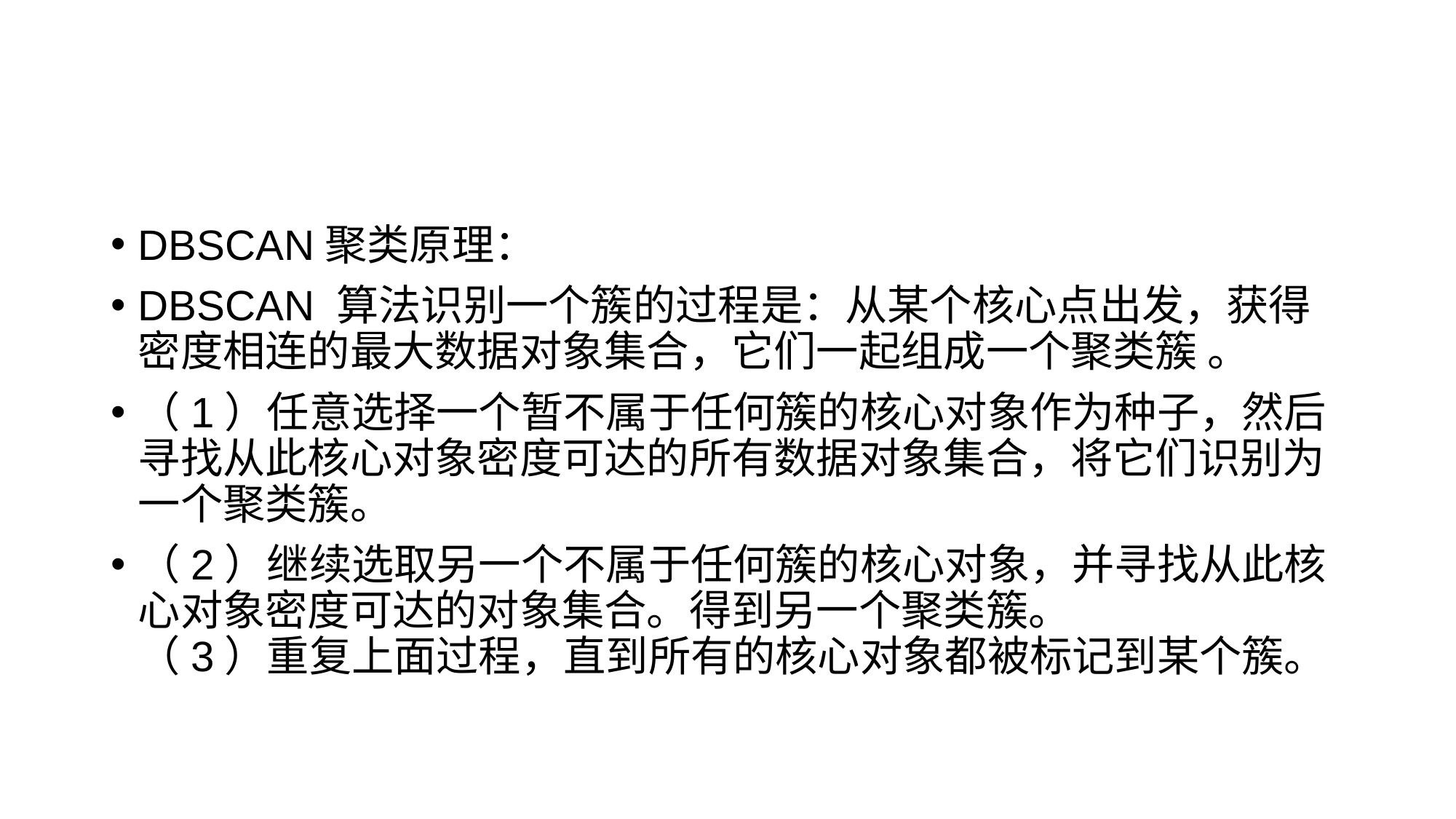

#
DBSCAN聚类原理：
DBSCAN 算法识别一个簇的过程是：从某个核心点出发，获得密度相连的最大数据对象集合，它们一起组成一个聚类簇 。
（1）任意选择一个暂不属于任何簇的核心对象作为种子，然后寻找从此核心对象密度可达的所有数据对象集合，将它们识别为一个聚类簇。
（2）继续选取另一个不属于任何簇的核心对象，并寻找从此核心对象密度可达的对象集合。得到另一个聚类簇。
（3）重复上面过程，直到所有的核心对象都被标记到某个簇。